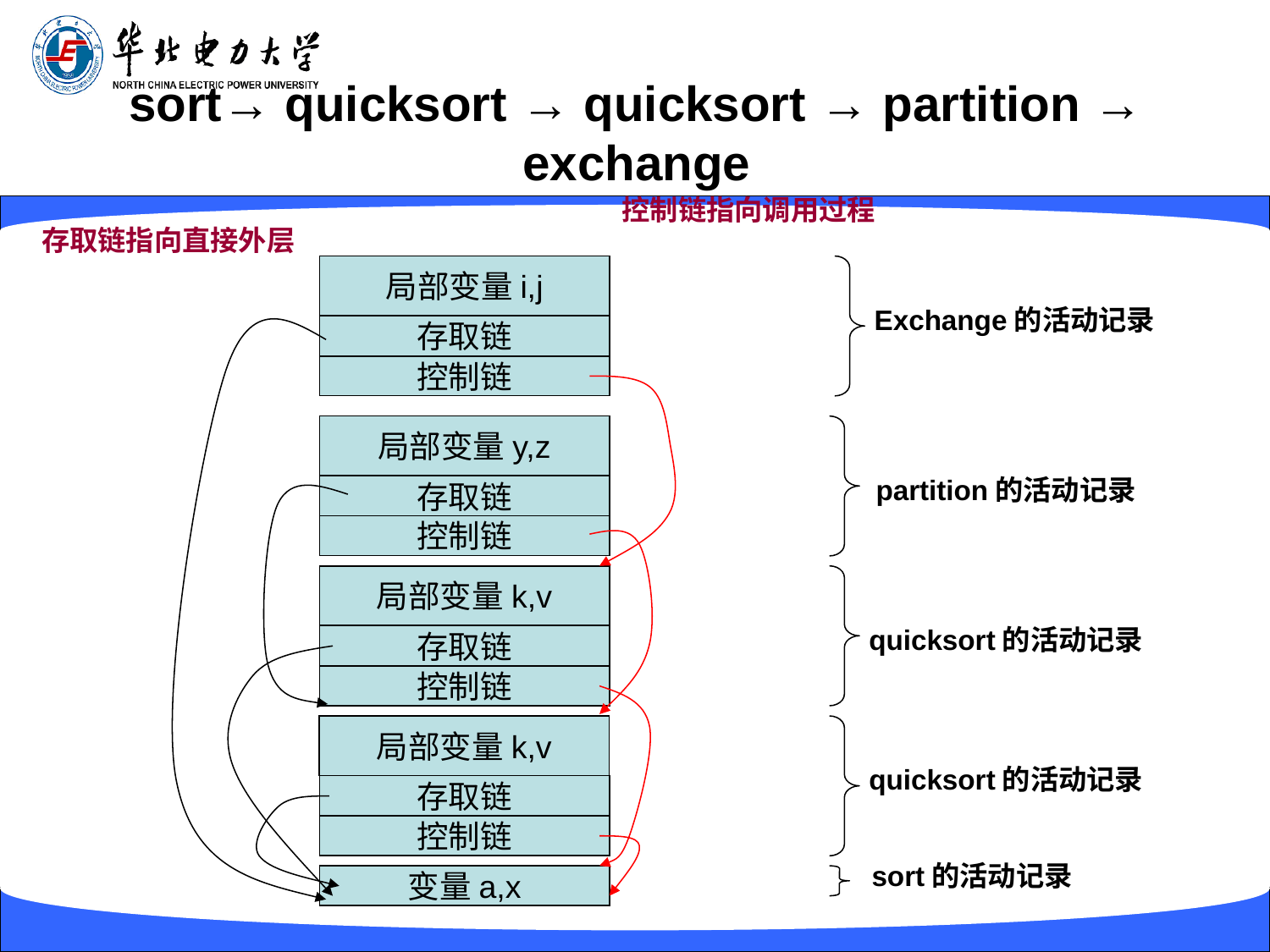

# sort→ quicksort → quicksort → partition → exchange
控制链指向调用过程
存取链指向直接外层
局部变量i,j

Exchange的活动记录
存取链
控制链

局部变量y,z

partition的活动记录
存取链

控制链

局部变量k,v

quicksort的活动记录
存取链

控制链

局部变量k,v

quicksort的活动记录
存取链

控制链

sort的活动记录

变量a,x